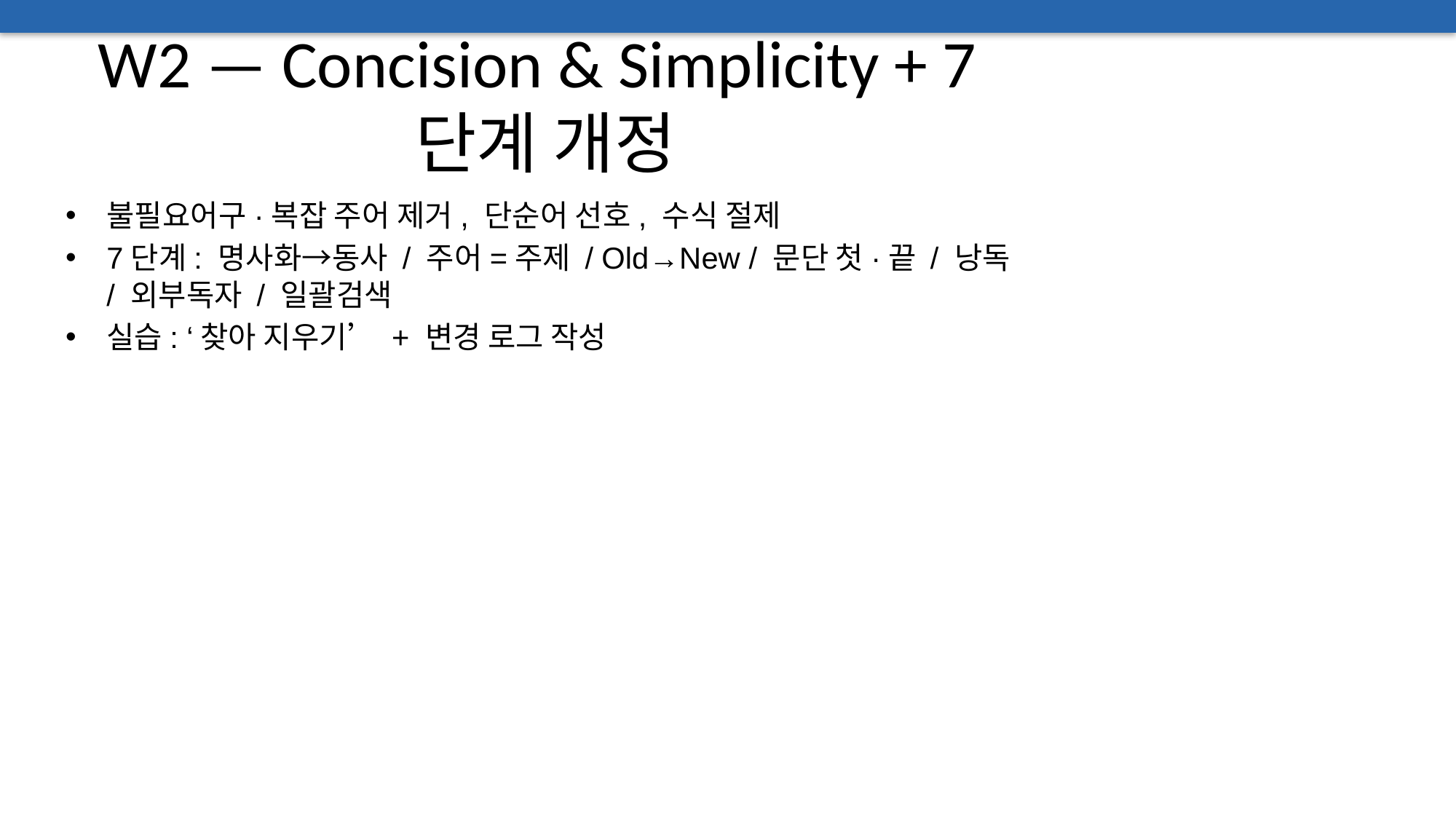

# W2 — Concision & Simplicity + 7단계 개정
불필요어구·복잡 주어 제거, 단순어 선호, 수식 절제
7단계: 명사화→동사 / 주어=주제 / Old→New / 문단 첫·끝 / 낭독 / 외부독자 / 일괄검색
실습: ‘찾아 지우기’ + 변경 로그 작성